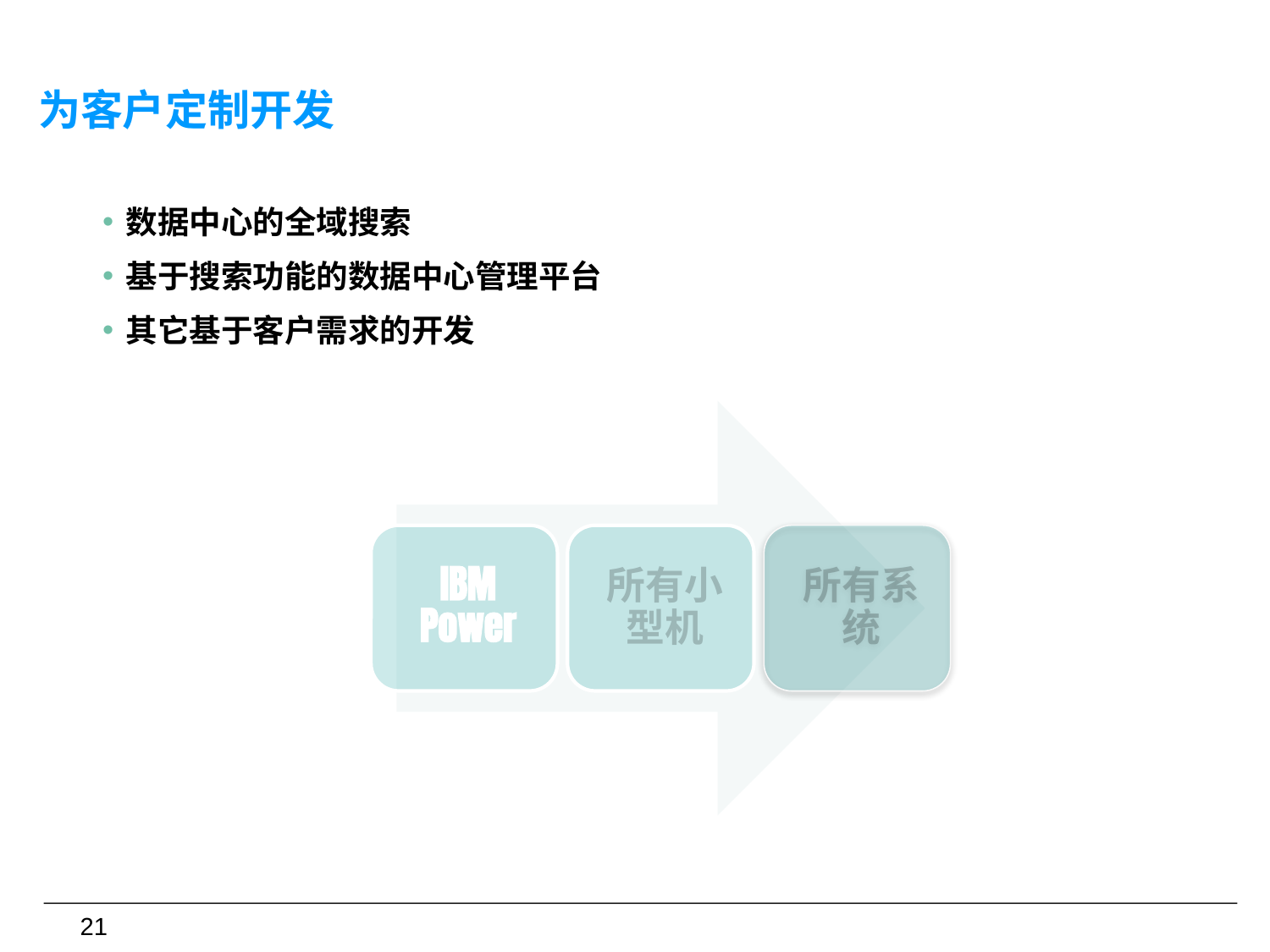

为客户定制开发
数据中心的全域搜索
基于搜索功能的数据中心管理平台
其它基于客户需求的开发
IBM Power
所有小型机
所有系统
21